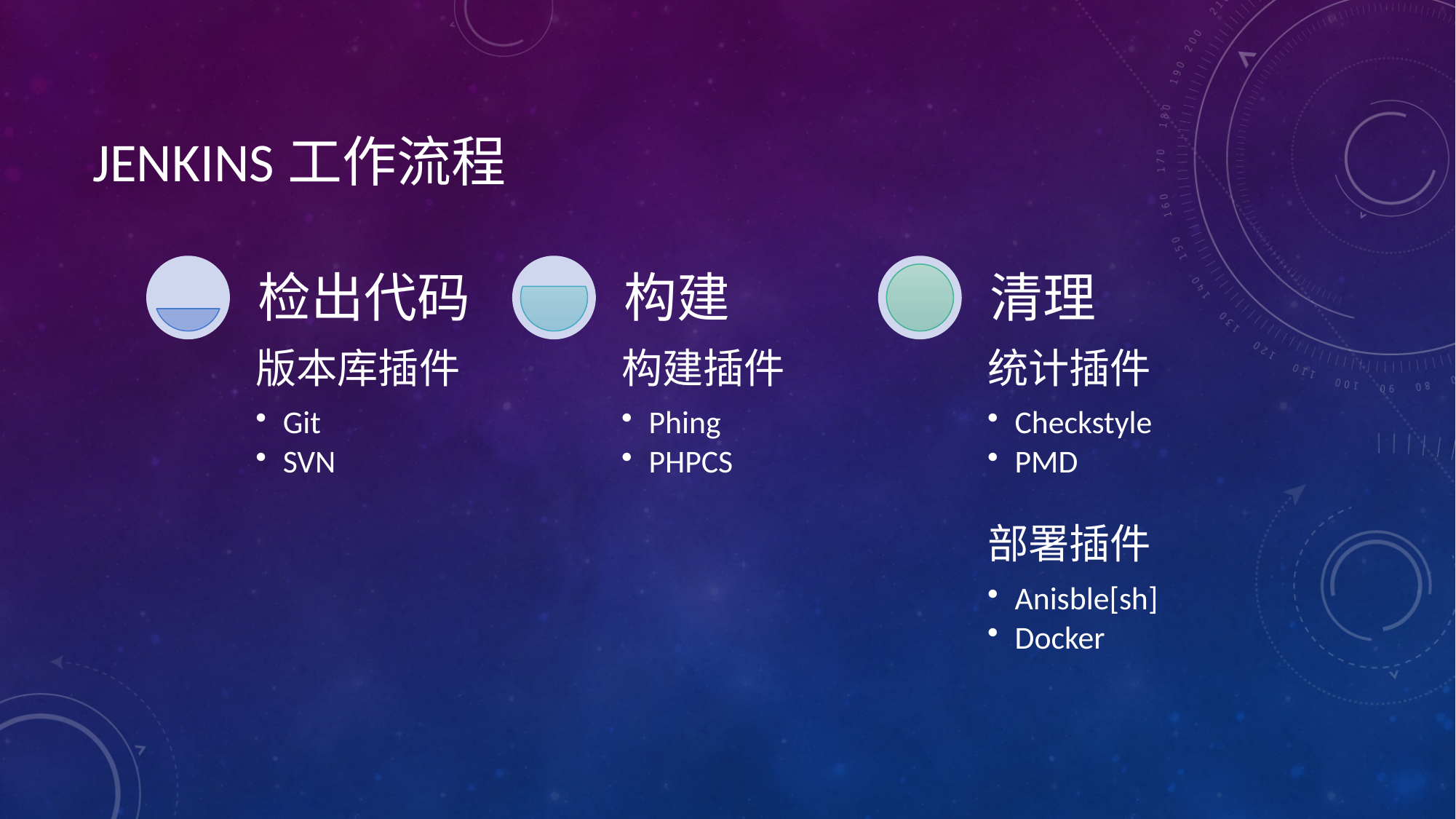

# Jenkins工作流程
版本库插件
Git
SVN
检出代码
构建插件
Phing
PHPCS
构建
统计插件
Checkstyle
PMD

部署插件
Anisble[sh]
Docker
清理